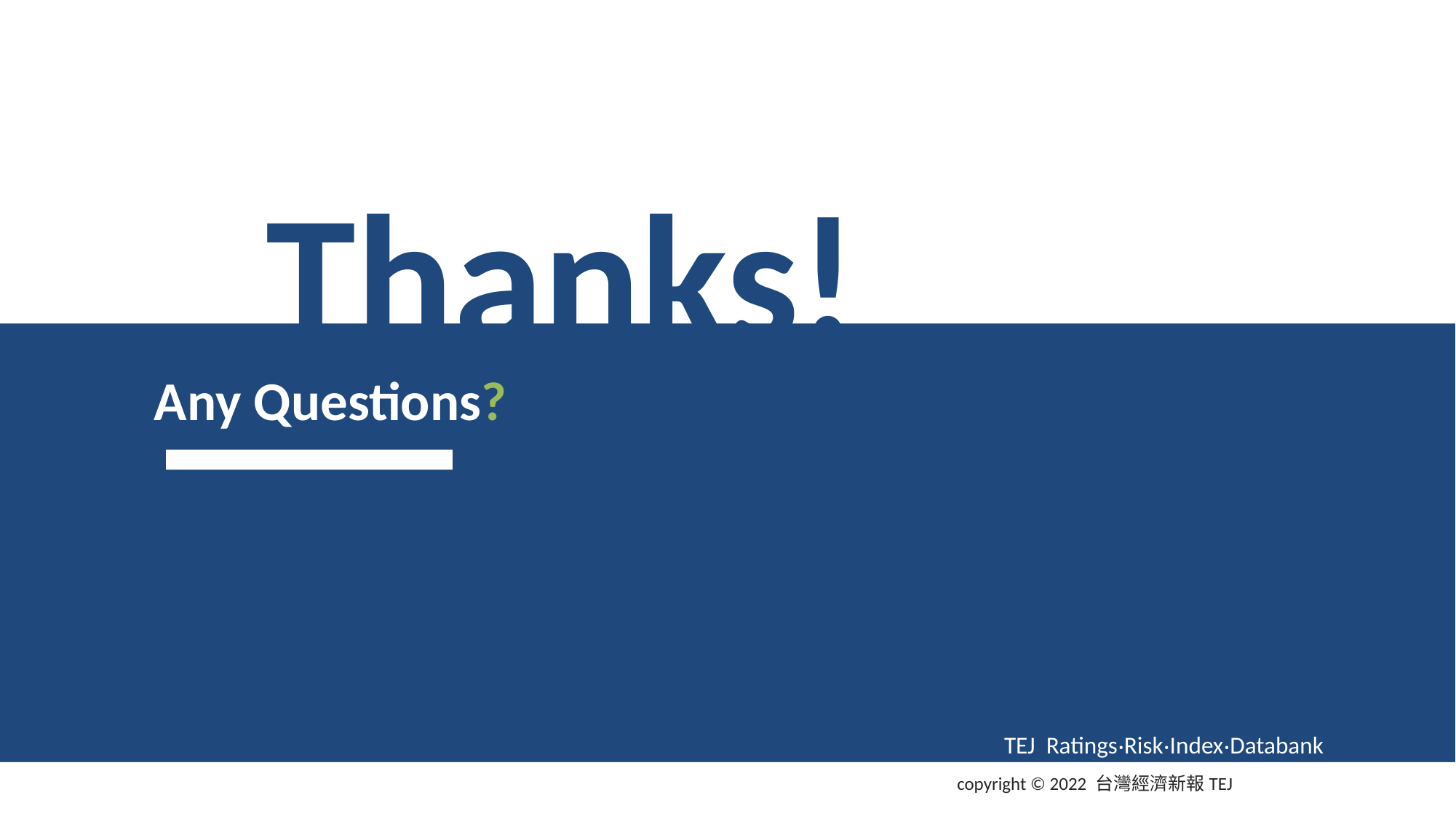

# Thanks!
Any Questions?
copyright © 2022 台灣經濟新報TEJ